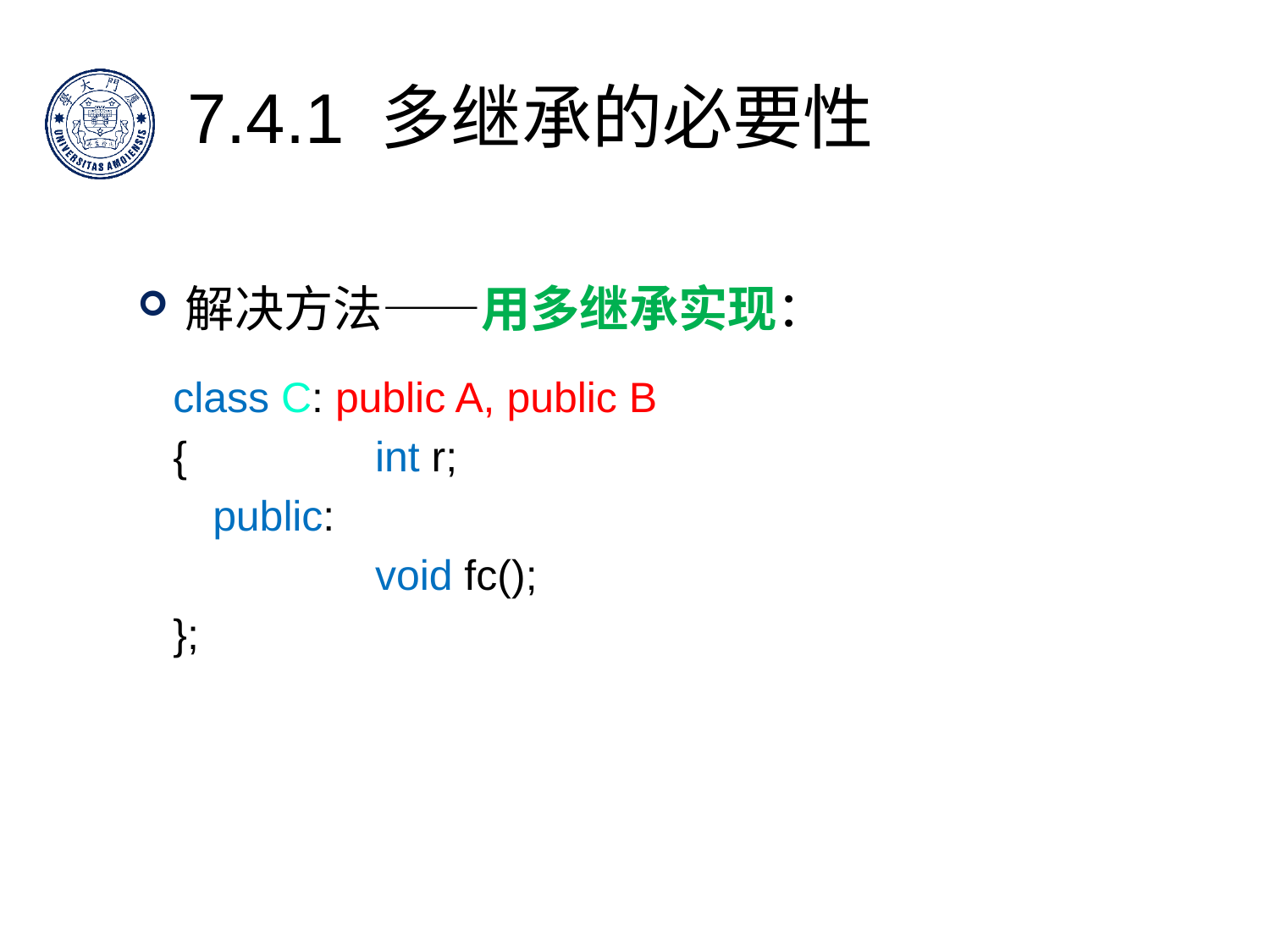

7.4.1 多继承的必要性
解决方法——用多继承实现：

class C: public A, public B
{		   int r;
	public:
		   void fc();
};